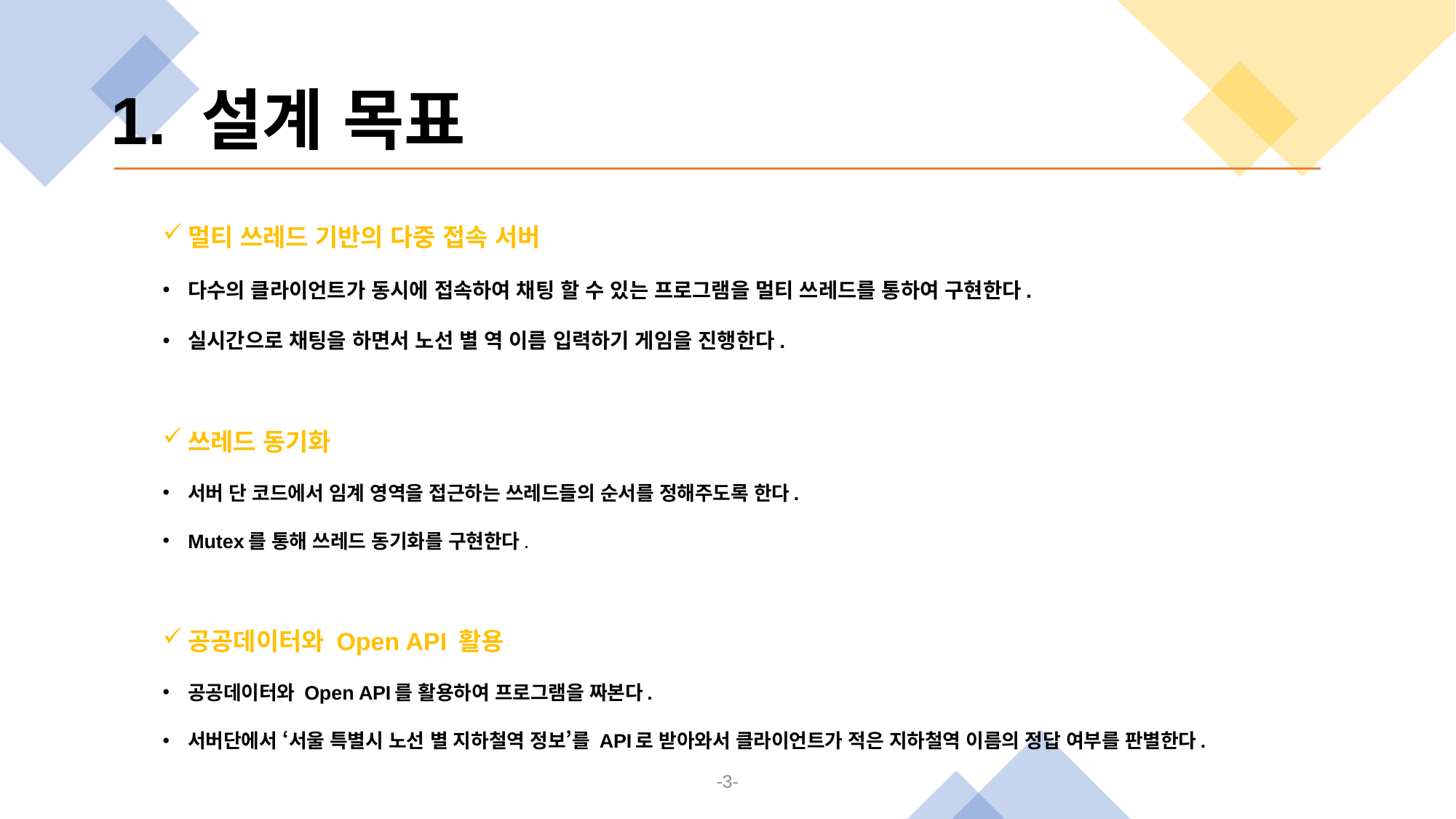

# 1. 설계 목표

멀티 쓰레드 기반의 다중 접속 서버
다수의 클라이언트가 동시에 접속하여 채팅 할 수 있는 프로그램을 멀티 쓰레드를 통하여 구현한다.
실시간으로 채팅을 하면서 노선 별 역 이름 입력하기 게임을 진행한다.

쓰레드 동기화
서버 단 코드에서 임계 영역을 접근하는 쓰레드들의 순서를 정해주도록 한다.
Mutex를 통해 쓰레드 동기화를 구현한다.

공공데이터와 Open API 활용
공공데이터와 Open API를 활용하여 프로그램을 짜본다.
서버단에서 ‘서울 특별시 노선 별 지하철역 정보’를 API로 받아와서 클라이언트가 적은 지하철역 이름의 정답 여부를 판별한다.

-3-